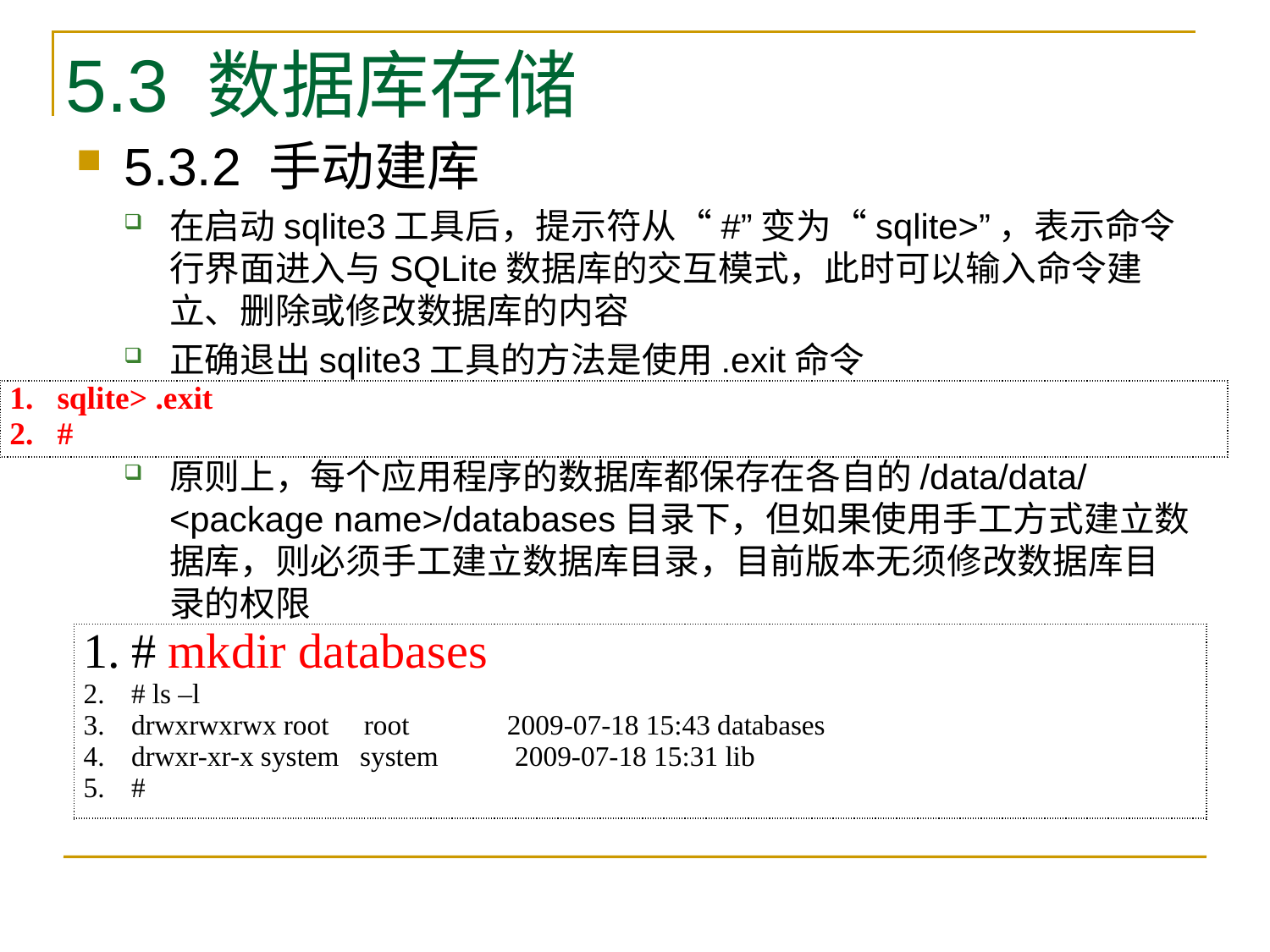

# 5.3 数据库存储
5.3.2 手动建库
在启动sqlite3工具后，提示符从“#”变为“sqlite>”，表示命令行界面进入与SQLite数据库的交互模式，此时可以输入命令建立、删除或修改数据库的内容
正确退出sqlite3工具的方法是使用.exit命令

原则上，每个应用程序的数据库都保存在各自的/data/data/<package name>/databases目录下，但如果使用手工方式建立数据库，则必须手工建立数据库目录，目前版本无须修改数据库目录的权限

| sqlite> .exit # |
| --- |
| # mkdir databases # ls –l drwxrwxrwx root root 2009-07-18 15:43 databases drwxr-xr-x system system 2009-07-18 15:31 lib # |
| --- |